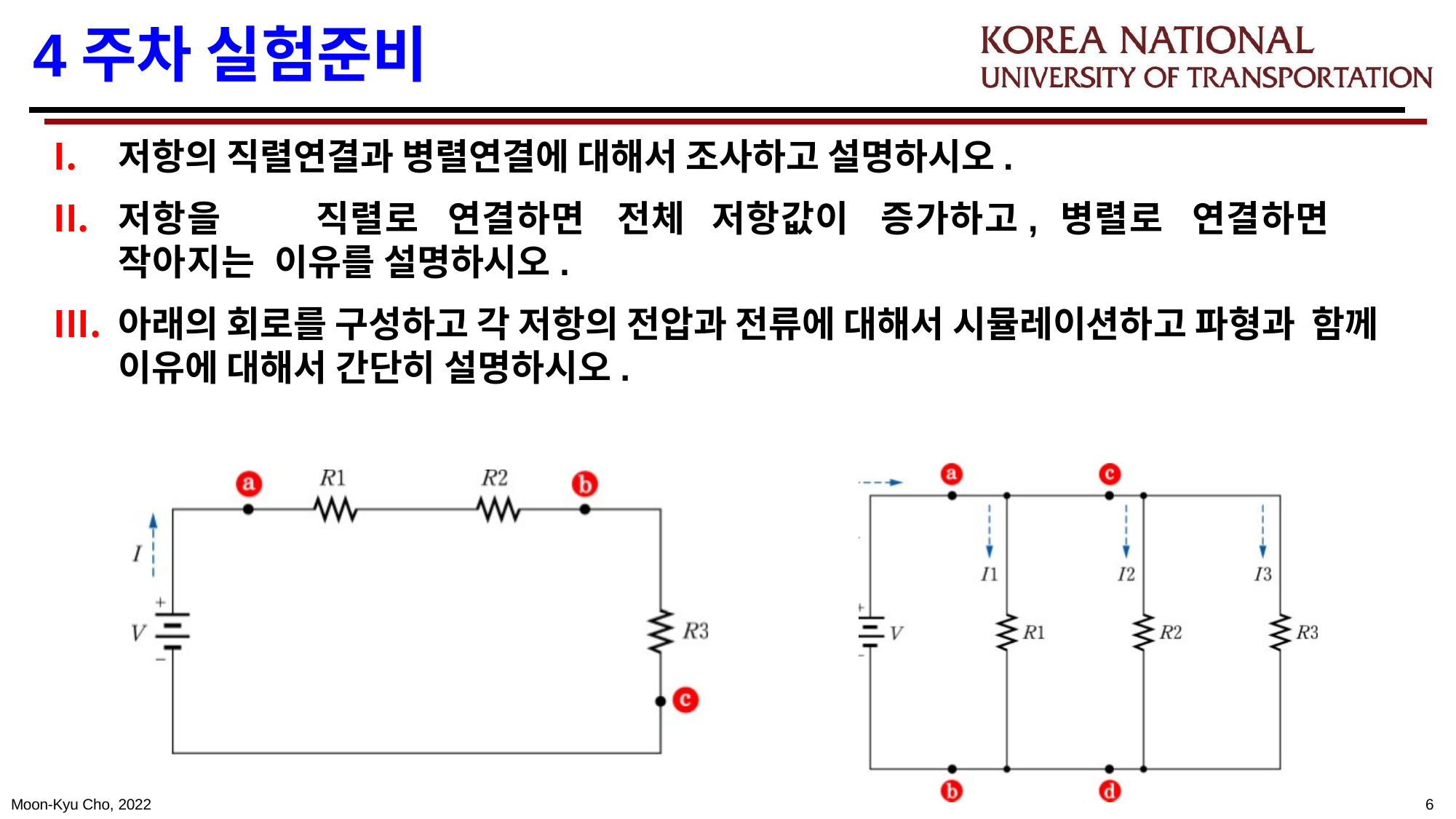

# 4주차 실험준비
저항의 직렬연결과 병렬연결에 대해서 조사하고 설명하시오.
저항을	직렬로	연결하면	전체	저항값이	증가하고,	병렬로	연결하면	작아지는  이유를 설명하시오.
아래의 회로를 구성하고 각 저항의 전압과 전류에 대해서 시뮬레이션하고 파형과  함께 이유에 대해서 간단히 설명하시오.

Moon-Kyu Cho, 2022
6